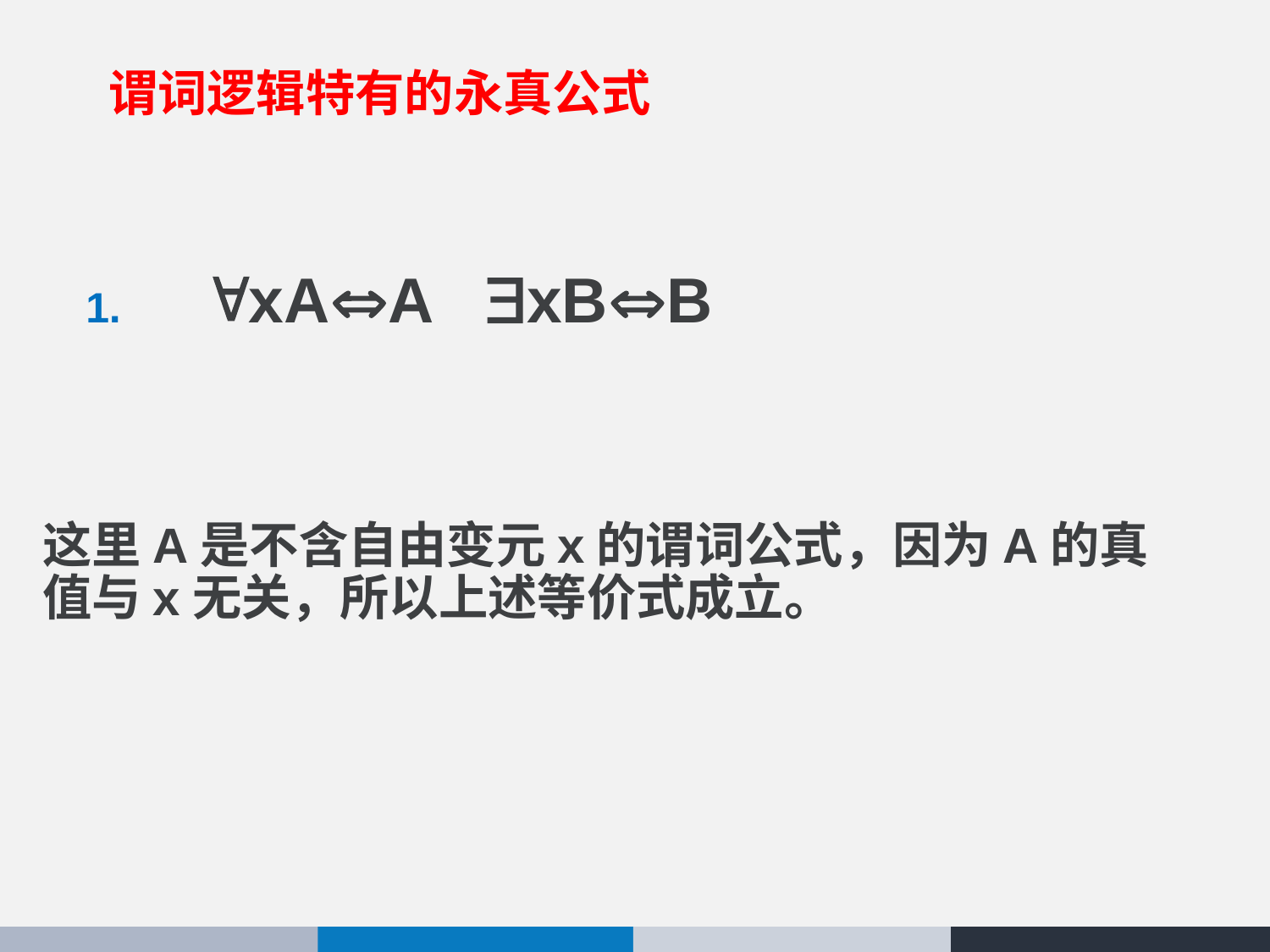

谓词逻辑特有的永真公式
# 1.     ∀xA⇔A   ∃xB⇔B

这里A是不含自由变元x的谓词公式，因为A的真值与x无关，所以上述等价式成立。